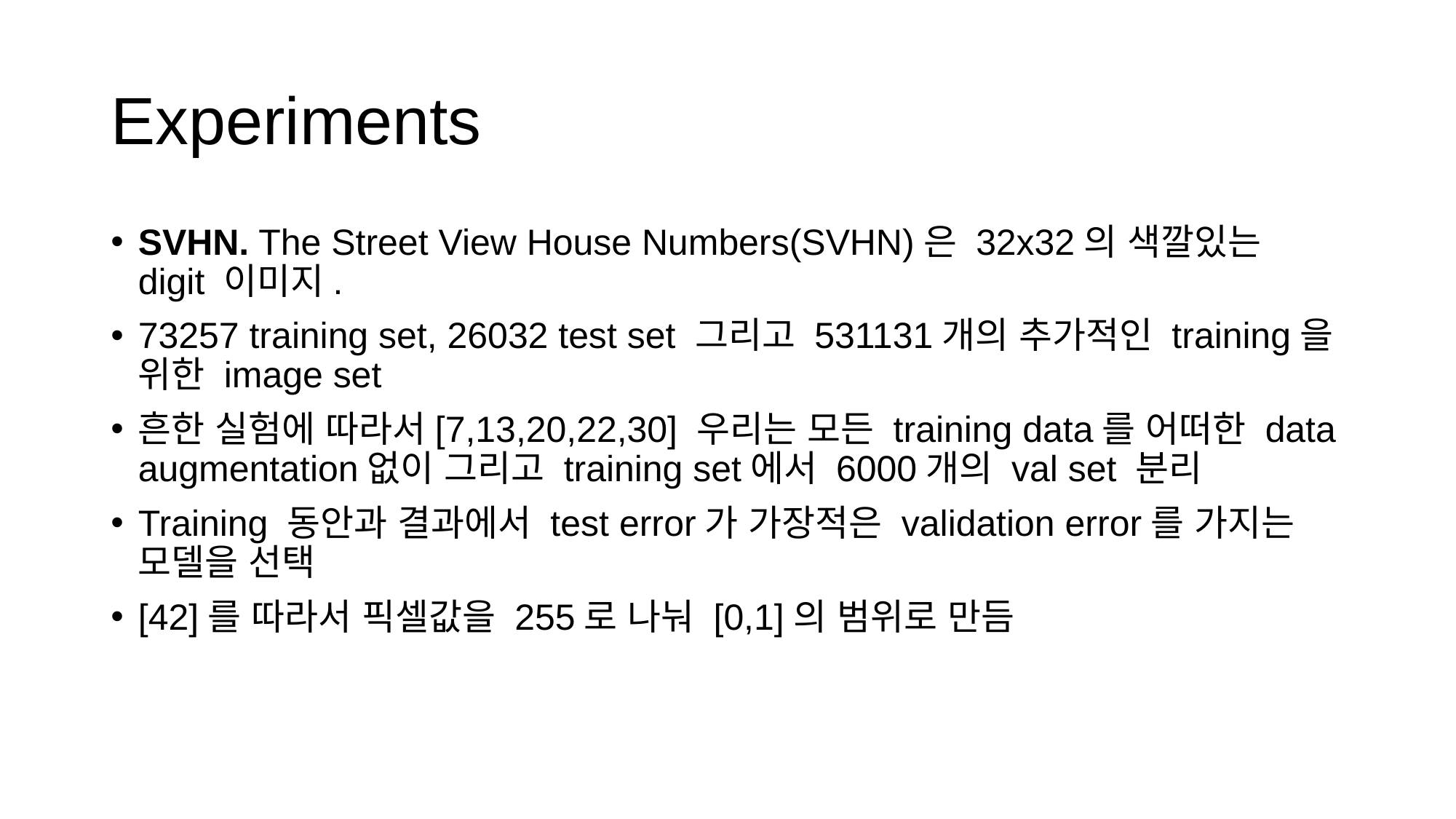

# Experiments
SVHN. The Street View House Numbers(SVHN)은 32x32의 색깔있는 digit 이미지.
73257 training set, 26032 test set 그리고 531131개의 추가적인 training을 위한 image set
흔한 실험에 따라서[7,13,20,22,30] 우리는 모든 training data를 어떠한 data augmentation없이 그리고 training set에서 6000개의 val set 분리
Training 동안과 결과에서 test error가 가장적은 validation error를 가지는 모델을 선택
[42]를 따라서 픽셀값을 255로 나눠 [0,1]의 범위로 만듬